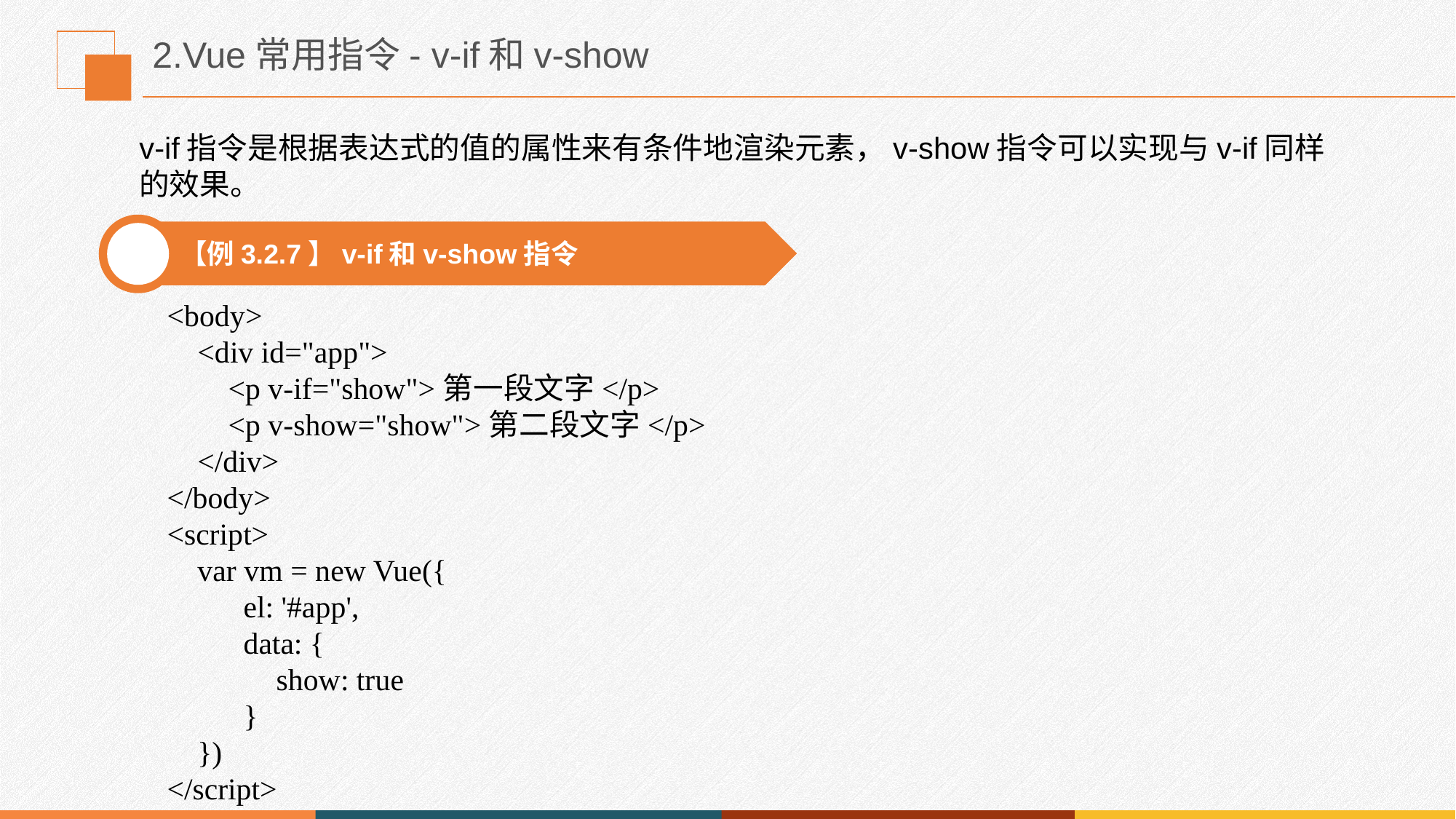

# 2.Vue常用指令- v-if和v-show
v-if指令是根据表达式的值的属性来有条件地渲染元素，v-show指令可以实现与v-if同样的效果。

【例3.2.7】v-if和v-show指令
<body>
    <div id="app">
        <p v-if="show">第一段文字</p>
        <p v-show="show">第二段文字</p>
    </div>
</body>
<script>
    var vm = new Vue({
          el: '#app',
          data: {
	show: true
          }
    })
</script>